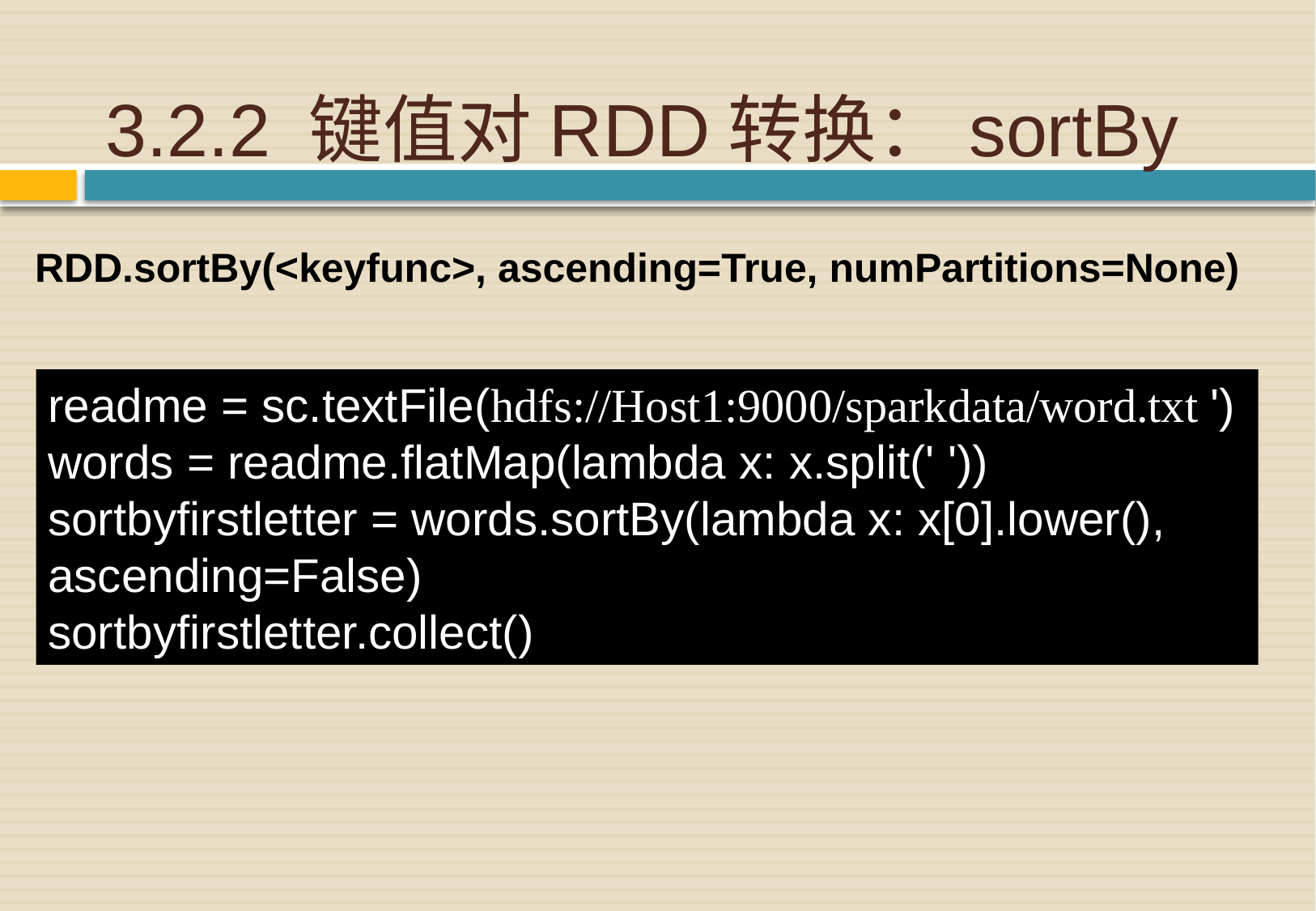

# 3.2.2 键值对RDD转换：sortBy
RDD.sortBy(<keyfunc>, ascending=True, numPartitions=None)
readme = sc.textFile(hdfs://Host1:9000/sparkdata/word.txt ')
words = readme.flatMap(lambda x: x.split(' '))
sortbyfirstletter = words.sortBy(lambda x: x[0].lower(),
ascending=False)
sortbyfirstletter.collect()